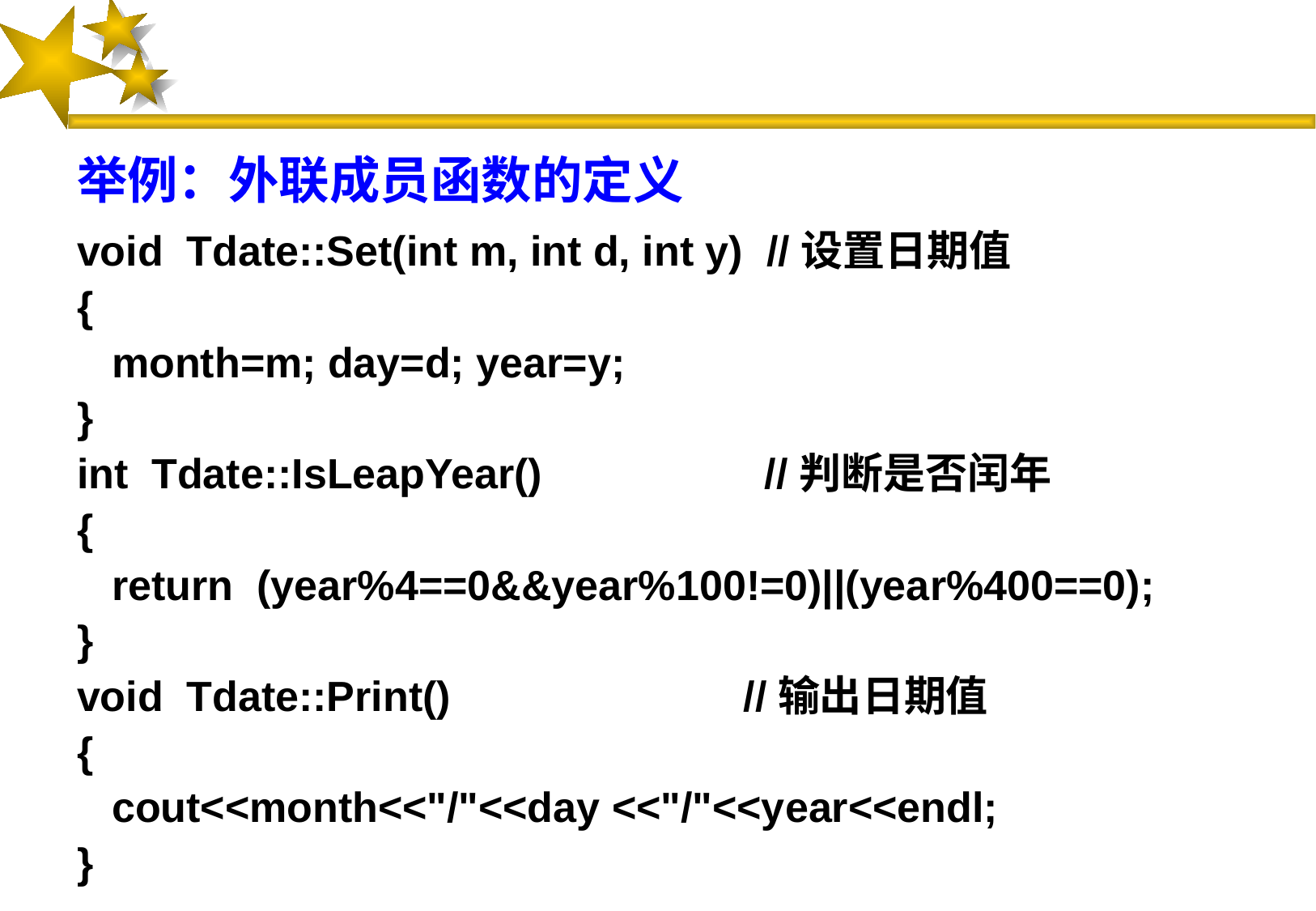

举例：外联成员函数的定义
void  Tdate::Set(int m, int d, int y)  //设置日期值
{
   month=m; day=d; year=y;
}
int  Tdate::IsLeapYear()                   //判断是否闰年
{
   return  (year%4==0&&year%100!=0)||(year%400==0);
}
void  Tdate::Print()                         //输出日期值
{
   cout<<month<<"/"<<day <<"/"<<year<<endl;
}